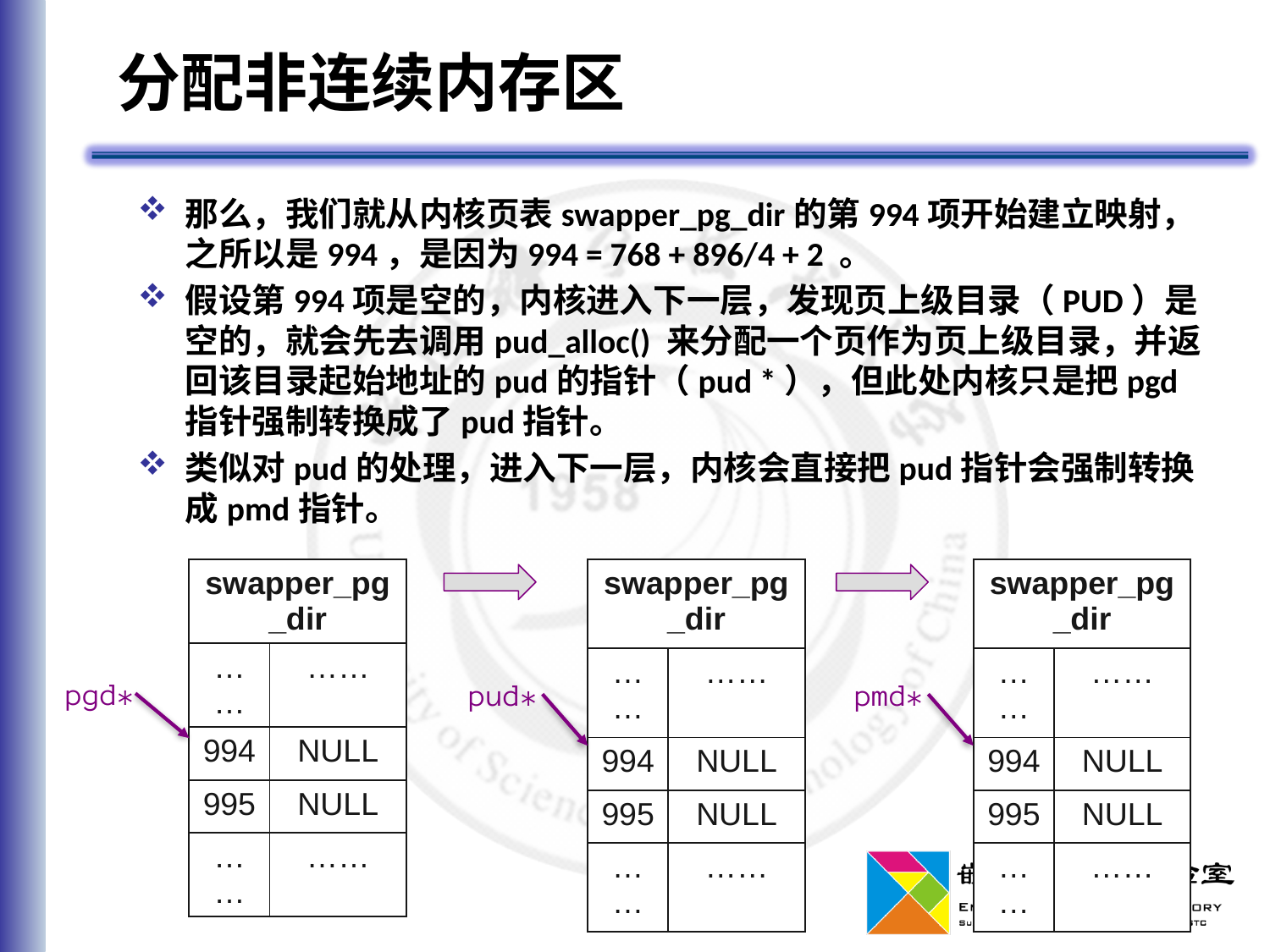

# 分配非连续内存区
那么，我们就从内核页表swapper_pg_dir的第994项开始建立映射，之所以是994，是因为994 = 768 + 896/4 + 2 。
假设第994项是空的，内核进入下一层，发现页上级目录（PUD）是空的，就会先去调用pud_alloc() 来分配一个页作为页上级目录，并返回该目录起始地址的pud的指针（pud *），但此处内核只是把pgd指针强制转换成了pud指针。
类似对pud的处理，进入下一层，内核会直接把pud指针会强制转换成pmd指针。
| swapper\_pg\_dir |  |
| --- | --- |
| …… | …… |
| 994 | NULL |
| 995 | NULL |
| …… | …… |
| swapper\_pg\_dir |  |
| --- | --- |
| …… | …… |
| 994 | NULL |
| 995 | NULL |
| …… | …… |
| swapper\_pg\_dir |  |
| --- | --- |
| …… | …… |
| 994 | NULL |
| 995 | NULL |
| …… | …… |

pgd*
pmd*
pud*